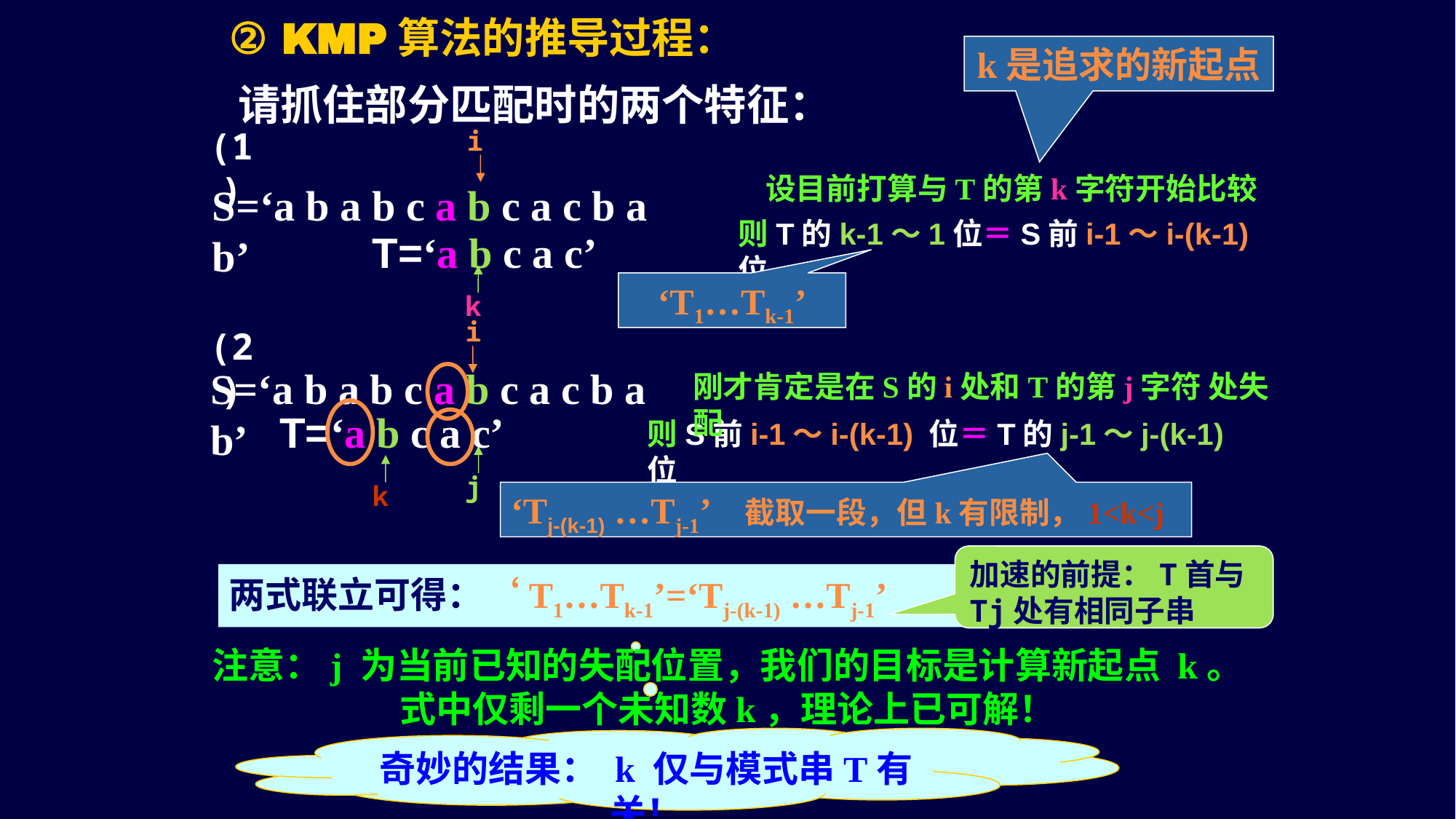

# ② KMP算法的推导过程：
k是追求的新起点
请抓住部分匹配时的两个特征：
(1)
i

S=‘a b a b c a b c a c b a b’
T=‘a b c a c’

k
设目前打算与T的第k字符开始比较
则T的k-1～1位＝S前i-1～i-(k-1)位

‘T1…Tk-1’
i

S=‘a b a b c a b c a c b a b’
T=‘a b c a c’

j

k
(2)
刚才肯定是在S的i处和T的第j字符 处失配

则S前i-1～i-(k-1) 位＝T的j-1～j-(k-1)位

‘Tj-(k-1) …Tj-1’   截取一段，但k有限制，1<k<j
加速的前提：T首与Tj处有相同子串
两式联立可得：‘T1…Tk-1’=‘Tj-(k-1) …Tj-1’
注意：j 为当前已知的失配位置，我们的目标是计算新起点 k。
式中仅剩一个未知数k，理论上已可解！
奇妙的结果： k 仅与模式串T有关！
20